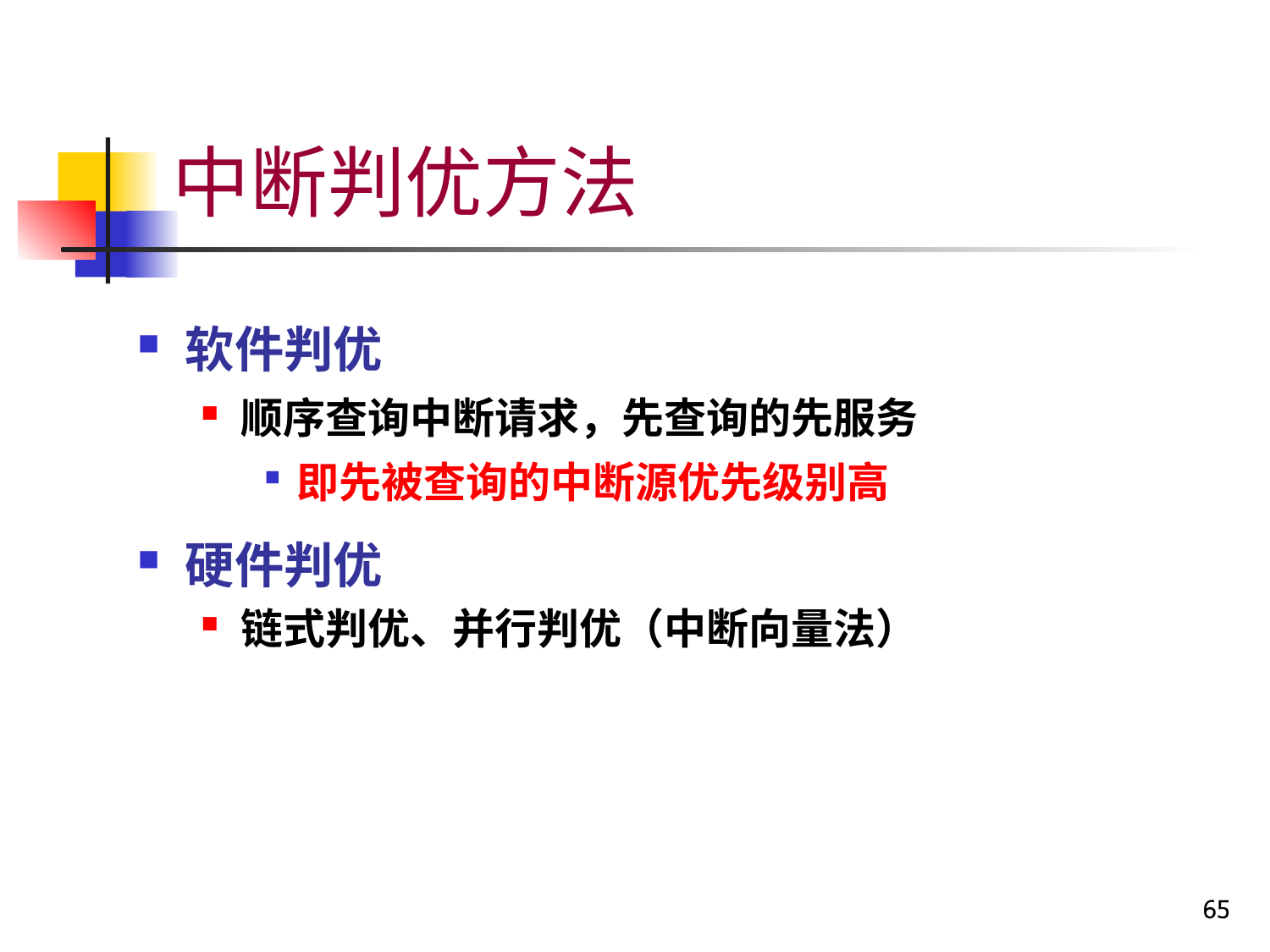

# 中断判优方法
软件判优
顺序查询中断请求，先查询的先服务
即先被查询的中断源优先级别高
硬件判优
链式判优、并行判优（中断向量法）
65